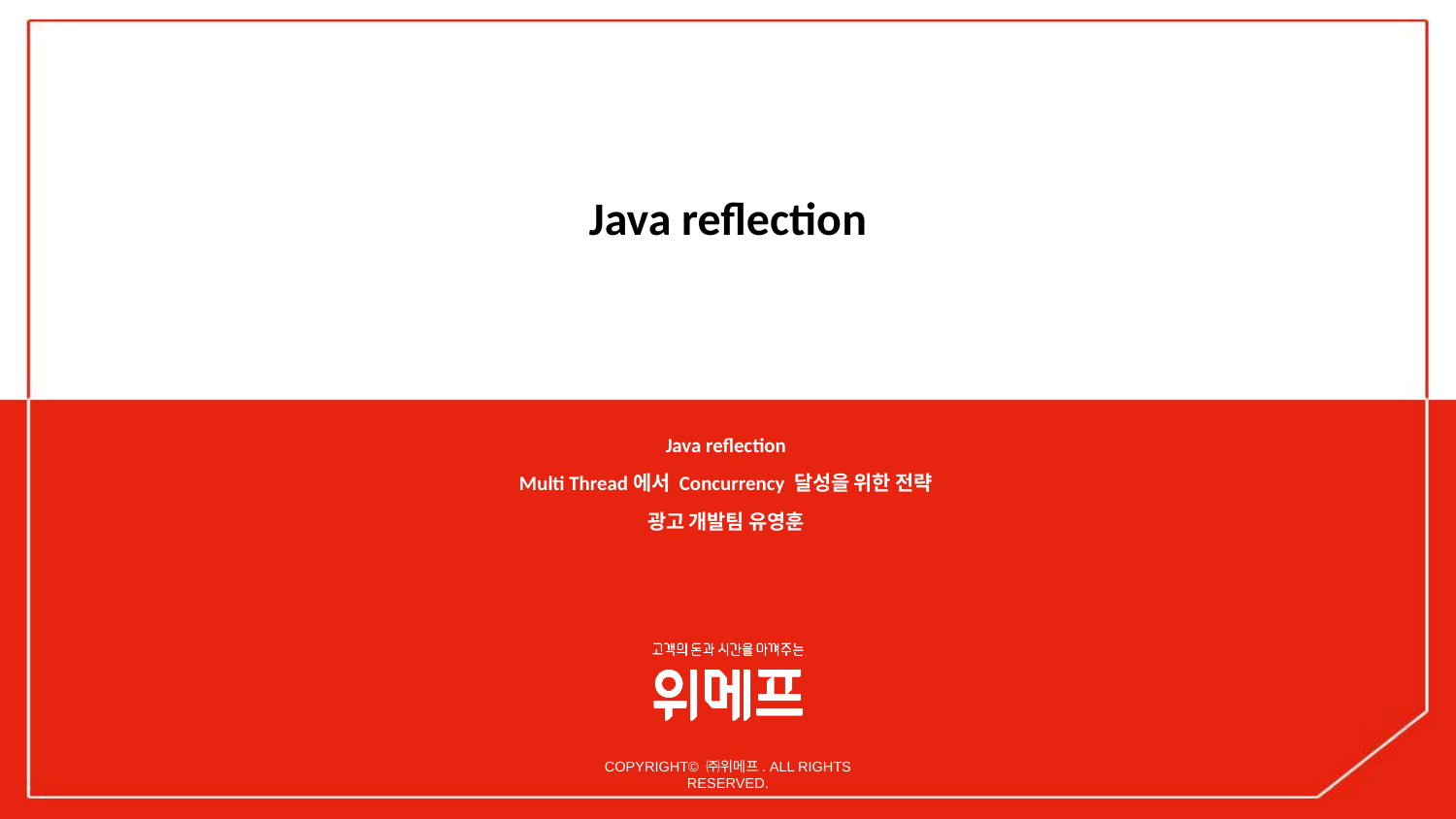

# Java reflection
Java reflection
Multi Thread에서 Concurrency 달성을 위한 전략
광고 개발팀 유영훈